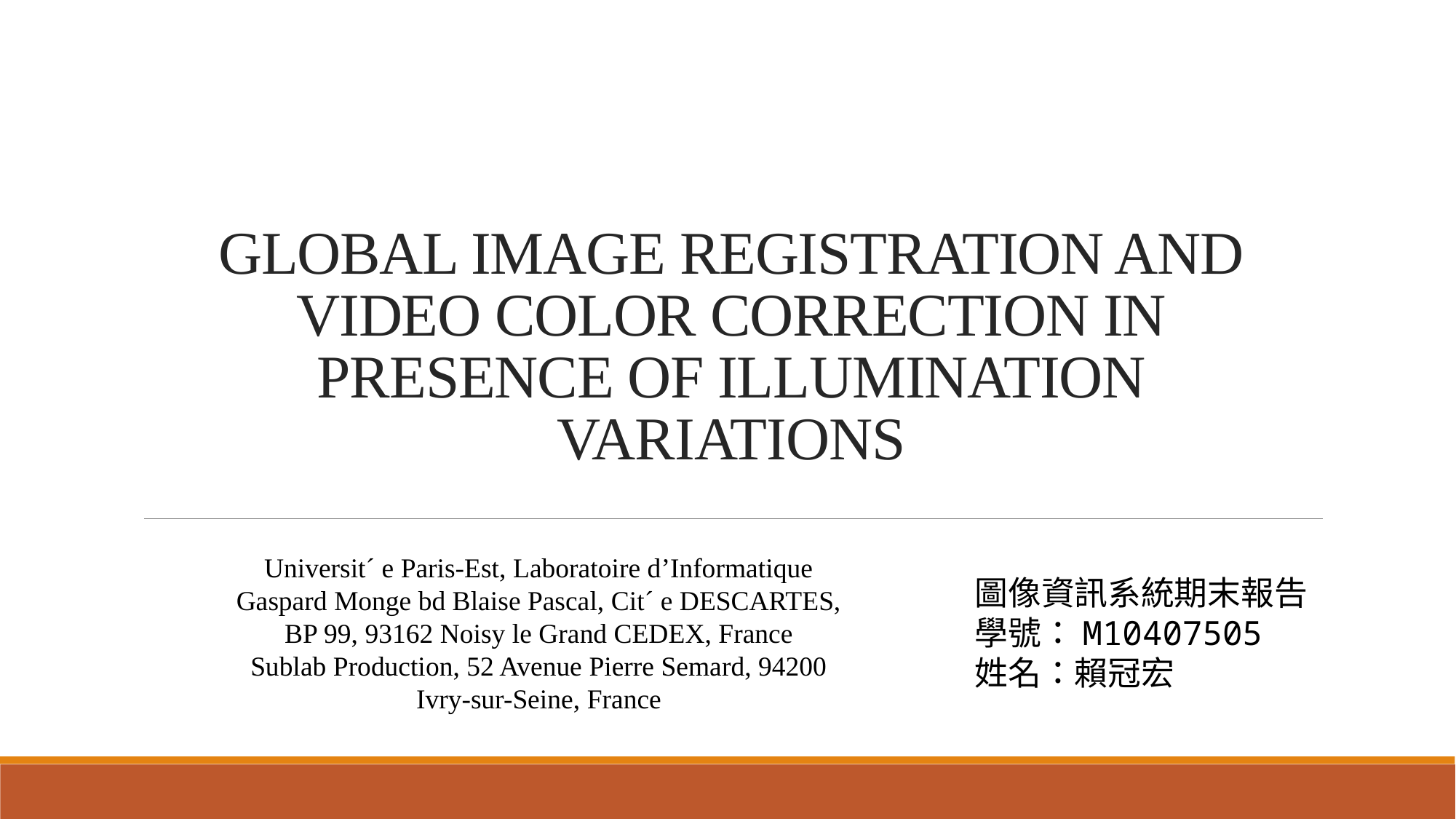

# GLOBAL IMAGE REGISTRATION AND VIDEO COLOR CORRECTION IN PRESENCE OF ILLUMINATION VARIATIONS
Universit´ e Paris-Est, Laboratoire d’Informatique Gaspard Monge bd Blaise Pascal, Cit´ e DESCARTES, BP 99, 93162 Noisy le Grand CEDEX, France
Sublab Production, 52 Avenue Pierre Semard, 94200 Ivry-sur-Seine, France
圖像資訊系統期末報告
學號：M10407505
姓名：賴冠宏